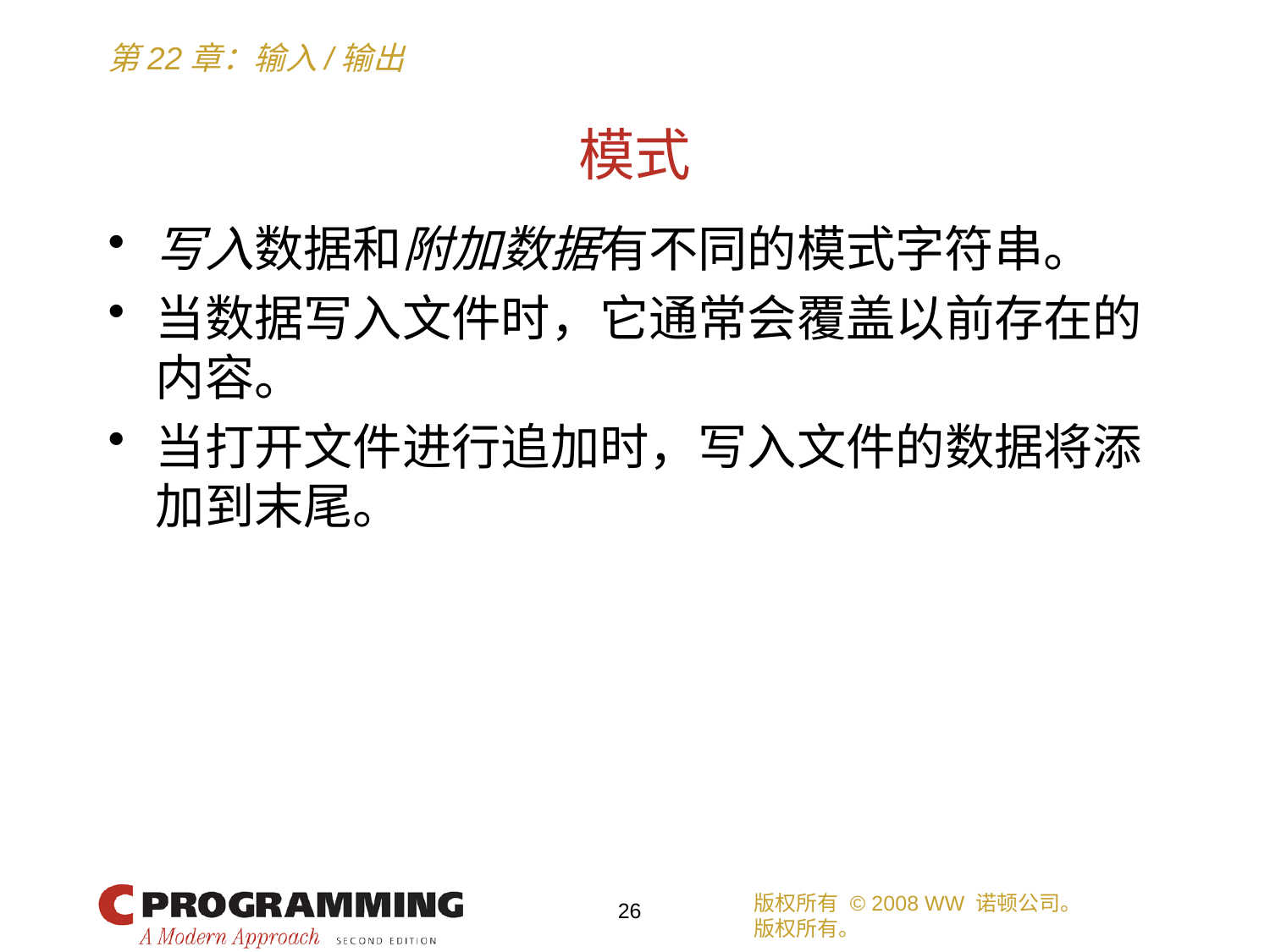

# 模式
写入数据和附加数据有不同的模式字符串。
当数据写入文件时，它通常会覆盖以前存在的内容。
当打开文件进行追加时，写入文件的数据将添加到末尾。
版权所有 © 2008 WW 诺顿公司。
版权所有。
26